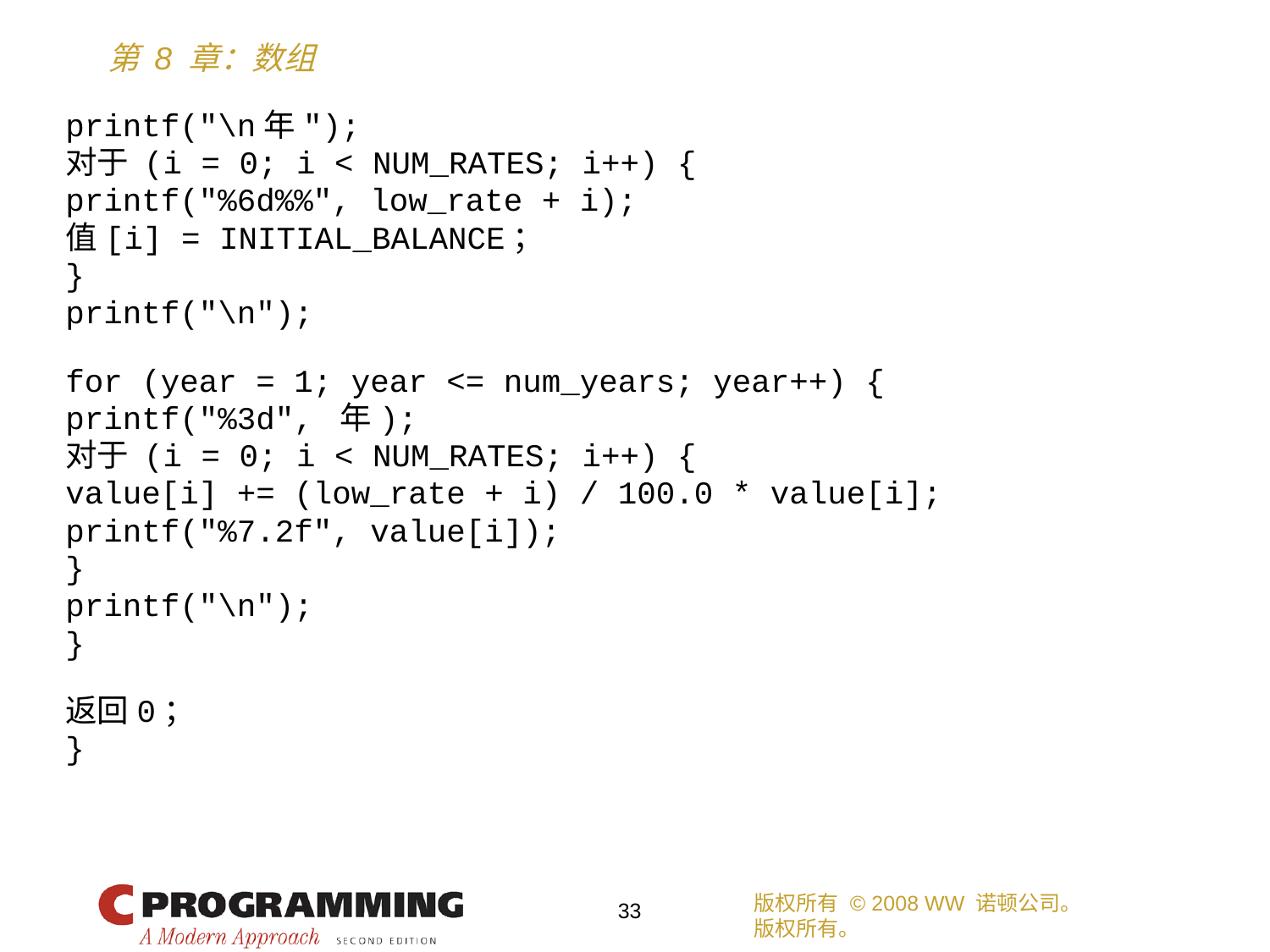

printf("\n年");
对于 (i = 0; i < NUM_RATES; i++) {
printf("%6d%%", low_rate + i);
值[i] = INITIAL_BALANCE；
}
printf("\n");

for (year = 1; year <= num_years; year++) {
printf("%3d", 年);
对于 (i = 0; i < NUM_RATES; i++) {
value[i] += (low_rate + i) / 100.0 * value[i];
printf("%7.2f", value[i]);
}
printf("\n");
}

返回0；
}
版权所有 © 2008 WW 诺顿公司。
版权所有。
33